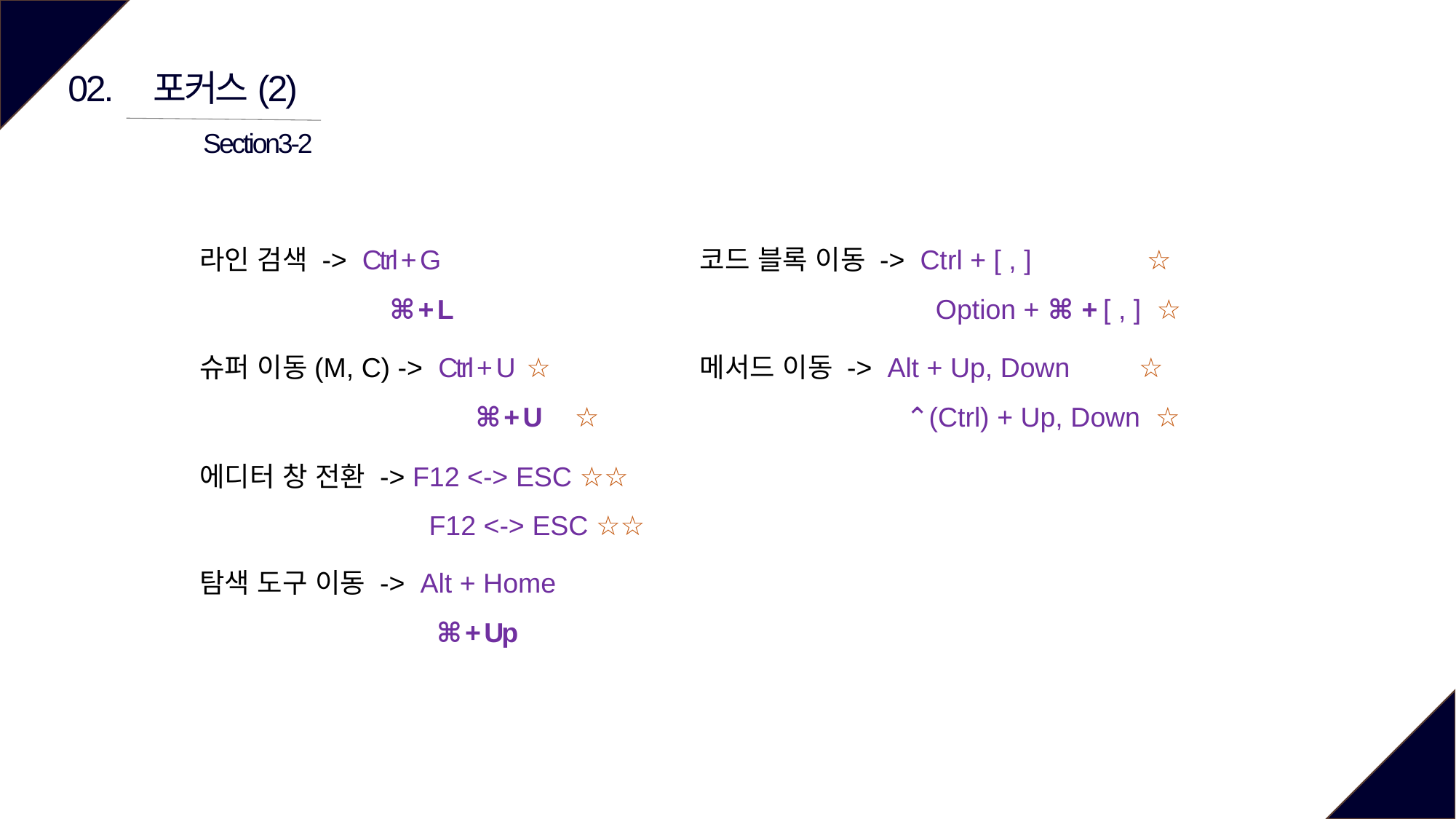

02.
포커스(2)
Section3-2
라인 검색 ->  Ctrl + G
                                   ⌘ + L
코드 블록 이동 ->  Ctrl + [ , ]               ☆
                               Option + ⌘  + [ , ]  ☆
슈퍼 이동(M, C) ->  Ctrl + U  ☆
                                                   ⌘ + U      ☆
메서드 이동 ->  Alt + Up, Down         ☆
                           ⌃(Ctrl) + Up, Down  ☆

에디터 창 전환 -> F12 <-> ESC ☆☆
                              F12 <-> ESC ☆☆
탐색 도구 이동 ->  Alt + Home
                               ⌘ + Up